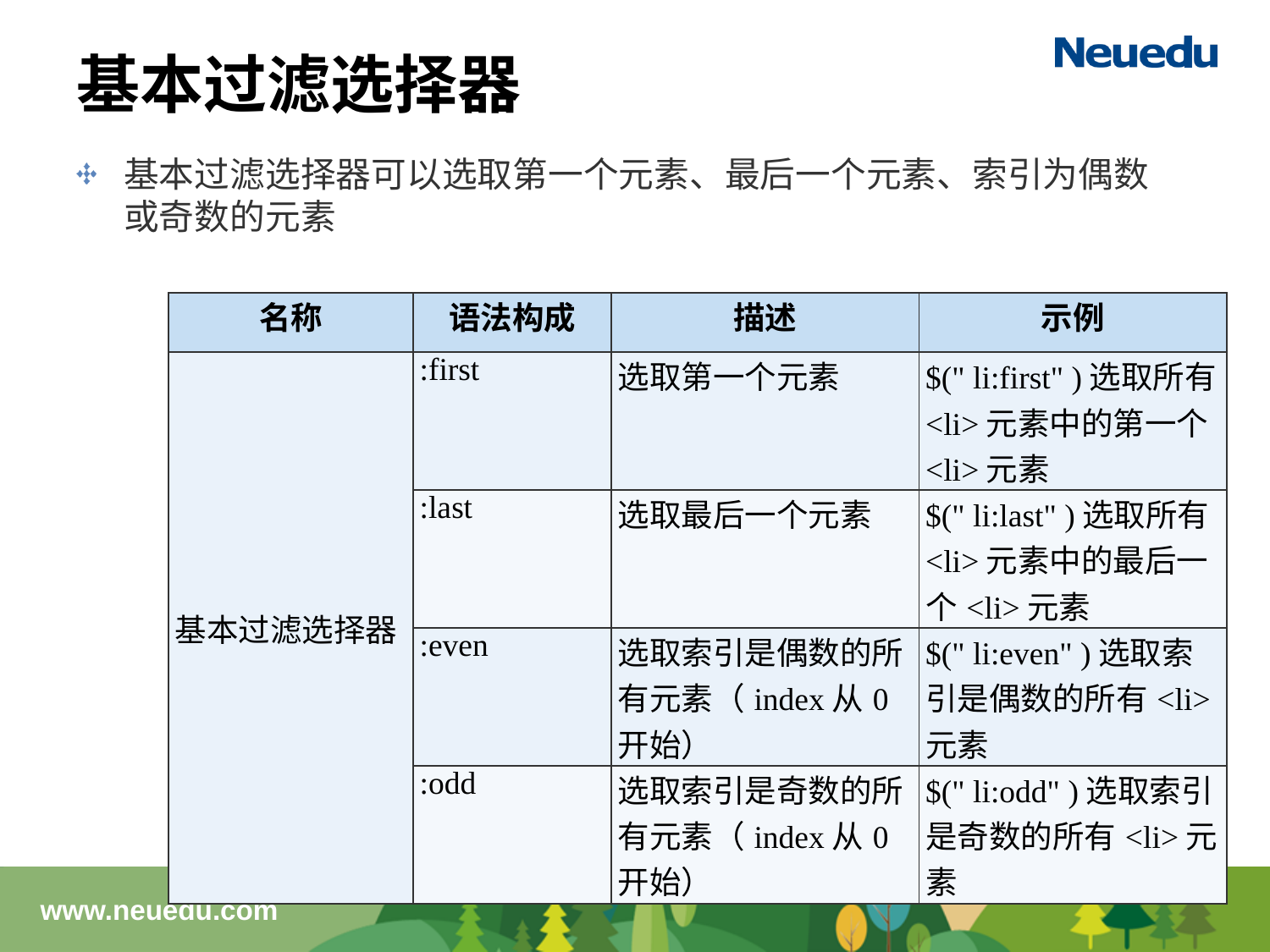

# 基本过滤选择器
基本过滤选择器可以选取第一个元素、最后一个元素、索引为偶数或奇数的元素
| 名称 | 语法构成 | 描述 | 示例 |
| --- | --- | --- | --- |
| 基本过滤选择器 | :first | 选取第一个元素 | $(" li:first" )选取所有<li>元素中的第一个<li>元素 |
|  | :last | 选取最后一个元素 | $(" li:last" )选取所有<li>元素中的最后一个<li>元素 |
|  | :even | 选取索引是偶数的所有元素（index从0开始） | $(" li:even" )选取索引是偶数的所有<li>元素 |
|  | :odd | 选取索引是奇数的所有元素（index从0开始） | $(" li:odd" )选取索引是奇数的所有<li>元素 |